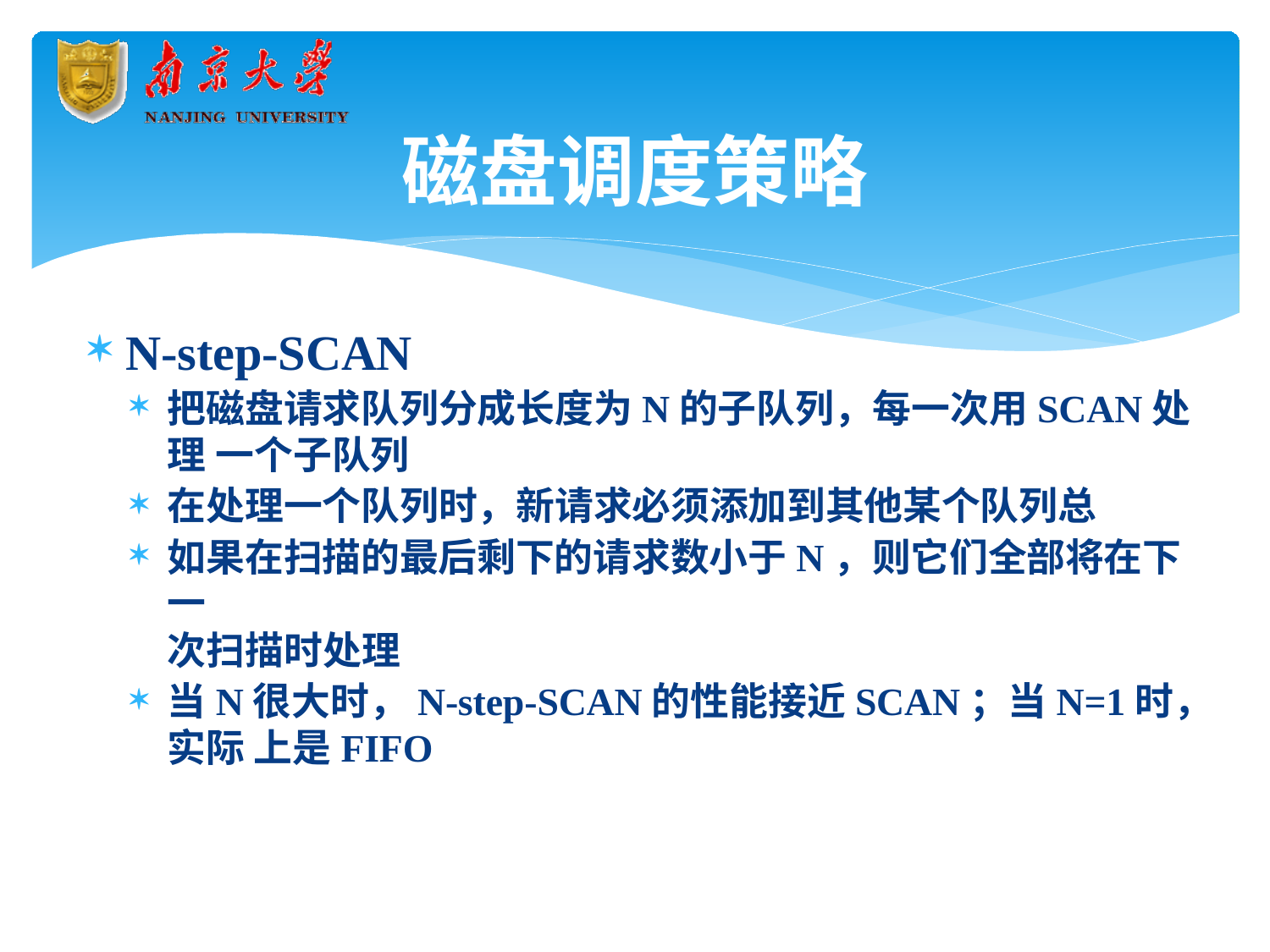

# 磁盘调度策略
N-step-SCAN
把磁盘请求队列分成长度为N的子队列，每一次用SCAN处理 一个子队列
在处理一个队列时，新请求必须添加到其他某个队列总
如果在扫描的最后剩下的请求数小于N，则它们全部将在下一
次扫描时处理
当N很大时，N-step-SCAN的性能接近SCAN；当N=1时，实际 上是FIFO